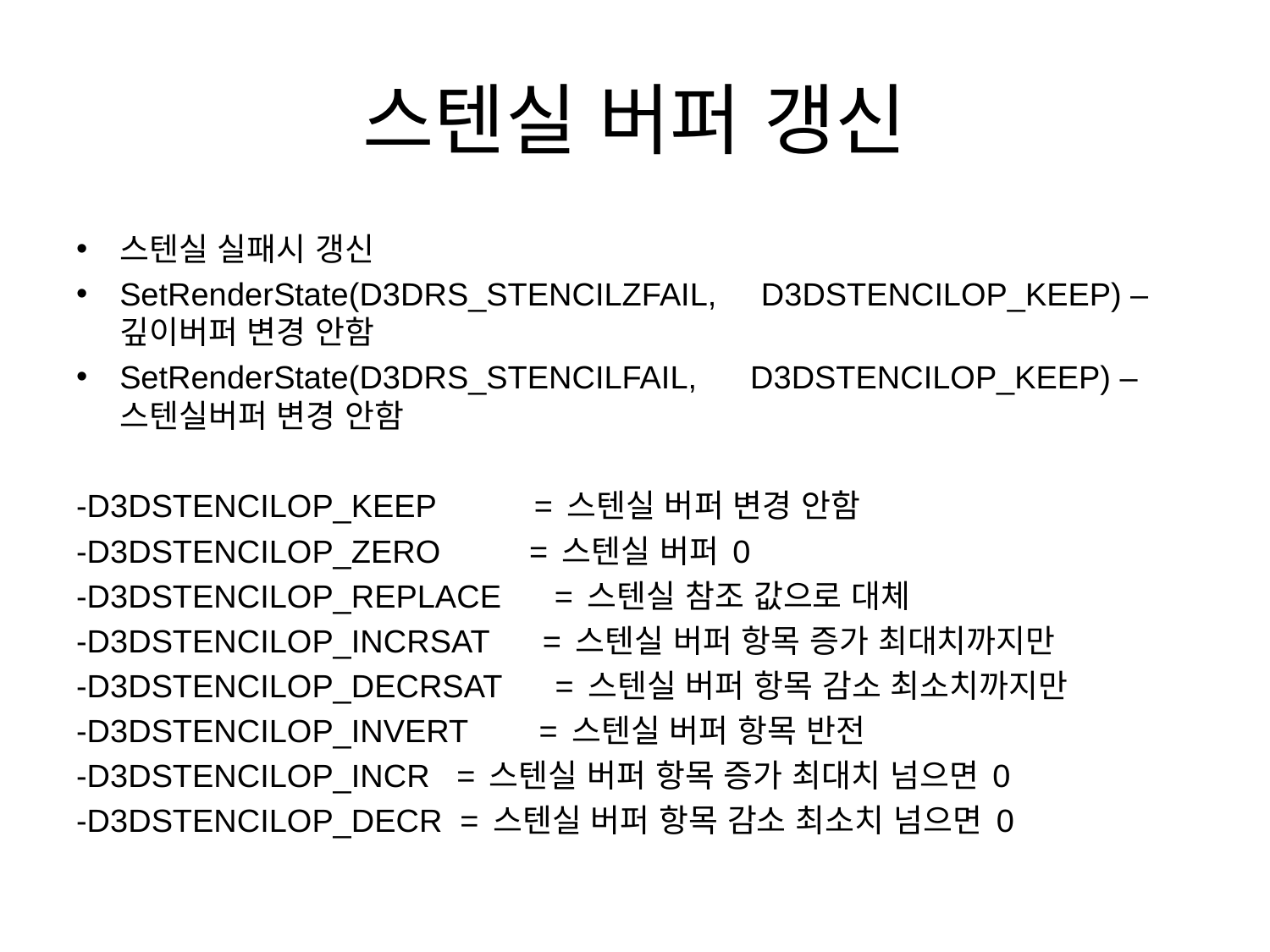

# 스텐실 버퍼 갱신
스텐실 실패시 갱신
SetRenderState(D3DRS_STENCILZFAIL,     D3DSTENCILOP_KEEP) – 깊이버퍼 변경 안함
SetRenderState(D3DRS_STENCILFAIL,      D3DSTENCILOP_KEEP) – 스텐실버퍼 변경 안함

-D3DSTENCILOP_KEEP           = 스텐실 버퍼 변경 안함
-D3DSTENCILOP_ZERO          = 스텐실 버퍼 0
-D3DSTENCILOP_REPLACE      = 스텐실 참조 값으로 대체
-D3DSTENCILOP_INCRSAT      = 스텐실 버퍼 항목 증가 최대치까지만
-D3DSTENCILOP_DECRSAT      = 스텐실 버퍼 항목 감소 최소치까지만
-D3DSTENCILOP_INVERT        = 스텐실 버퍼 항목 반전
-D3DSTENCILOP_INCR   = 스텐실 버퍼 항목 증가 최대치 넘으면 0
-D3DSTENCILOP_DECR  = 스텐실 버퍼 항목 감소 최소치 넘으면 0